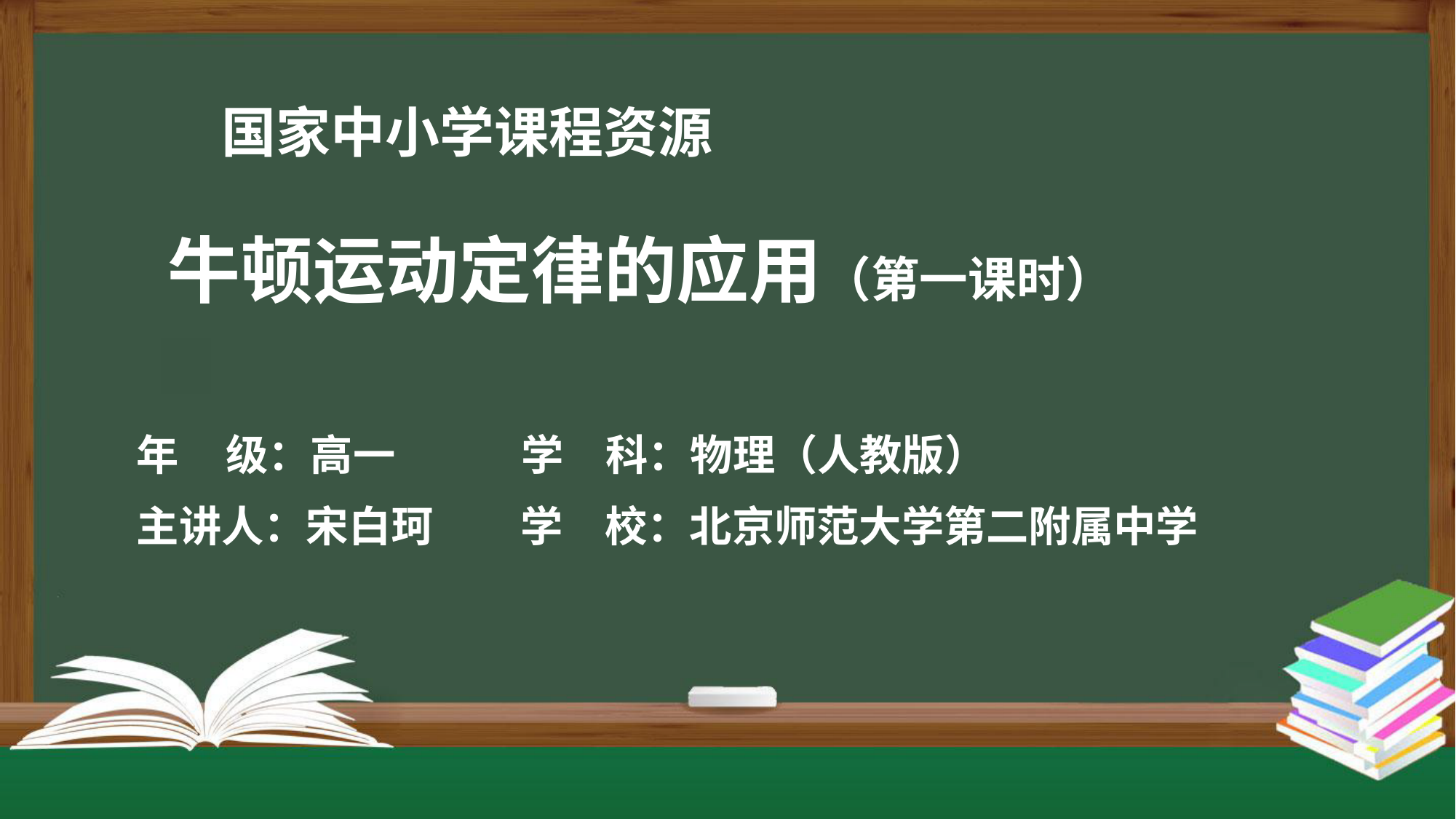

# 国家中小学课程资源
牛顿运动定律的应用（第一课时）

| 年 级：高一 | 学 | 科：物理（人教版） |
| --- | --- | --- |
| 主讲人：宋白珂 | 学 | 校：北京师范大学第二附属中学 |